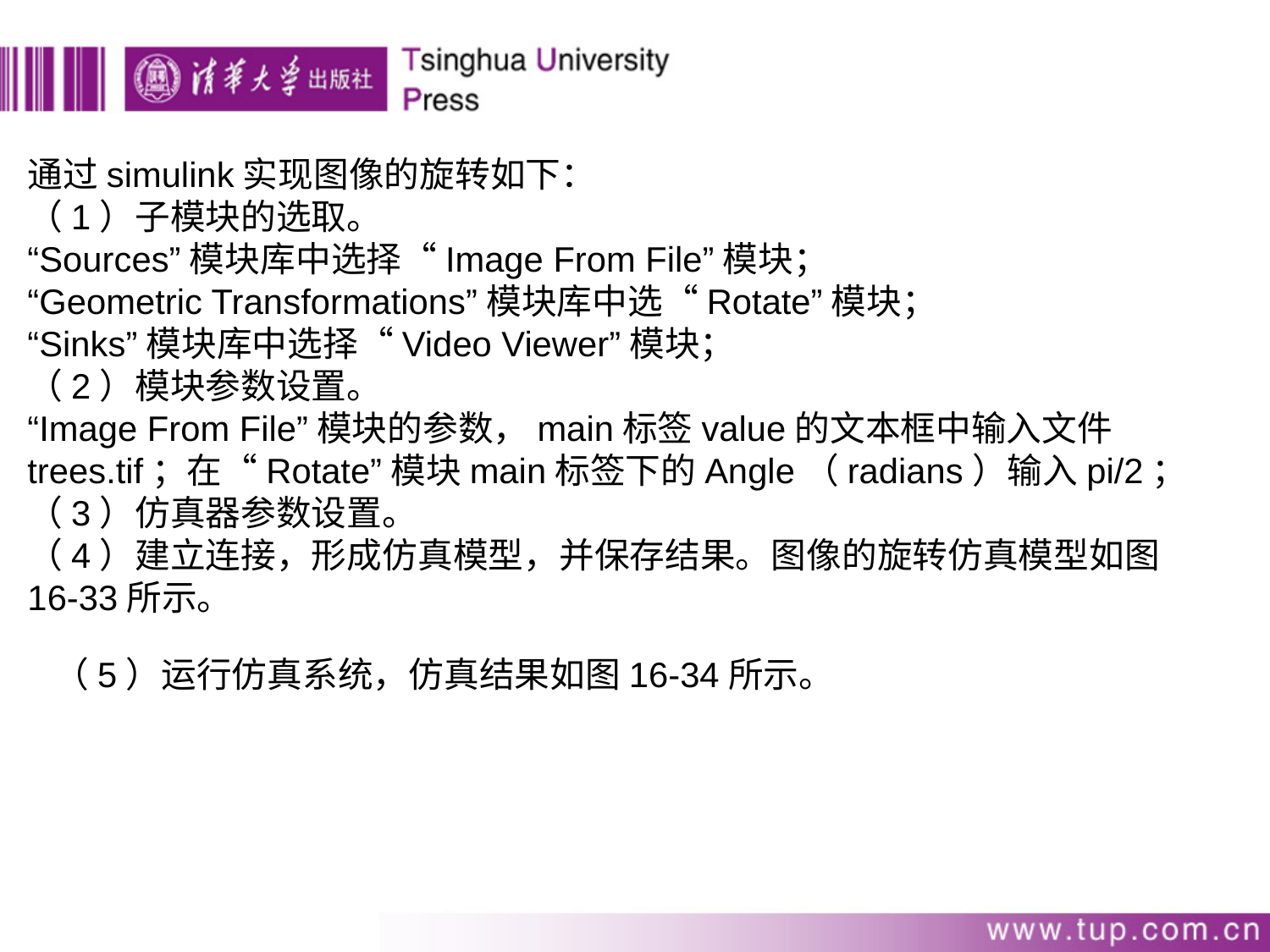

通过simulink实现图像的旋转如下：
（1）子模块的选取。
“Sources”模块库中选择“Image From File”模块；
“Geometric Transformations”模块库中选“Rotate”模块；
“Sinks”模块库中选择“Video Viewer”模块；
（2）模块参数设置。
“Image From File”模块的参数，main标签value的文本框中输入文件trees.tif；在“Rotate”模块main标签下的Angle（radians）输入pi/2；
（3）仿真器参数设置。
（4）建立连接，形成仿真模型，并保存结果。图像的旋转仿真模型如图16-33所示。
（5）运行仿真系统，仿真结果如图16-34所示。